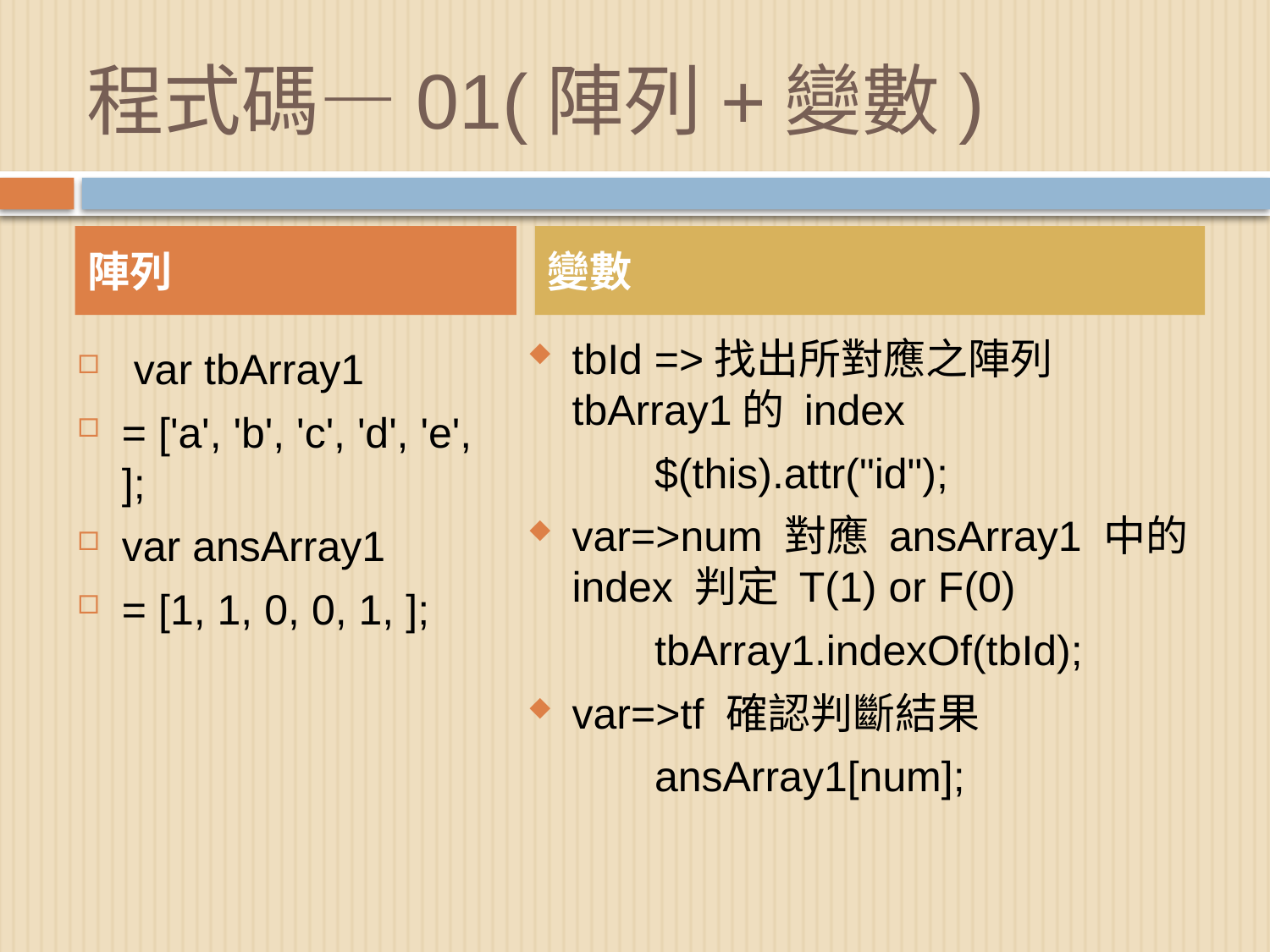

# 程式碼—01(陣列+變數)
陣列
變數
tbId =>找出所對應之陣列tbArray1的 index
	$(this).attr("id");
var=>num 對應 ansArray1 中的index 判定 T(1) or F(0)
	tbArray1.indexOf(tbId);
var=>tf 確認判斷結果
	ansArray1[num];
 var tbArray1
= ['a', 'b', 'c', 'd', 'e', ];
var ansArray1
= [1, 1, 0, 0, 1, ];